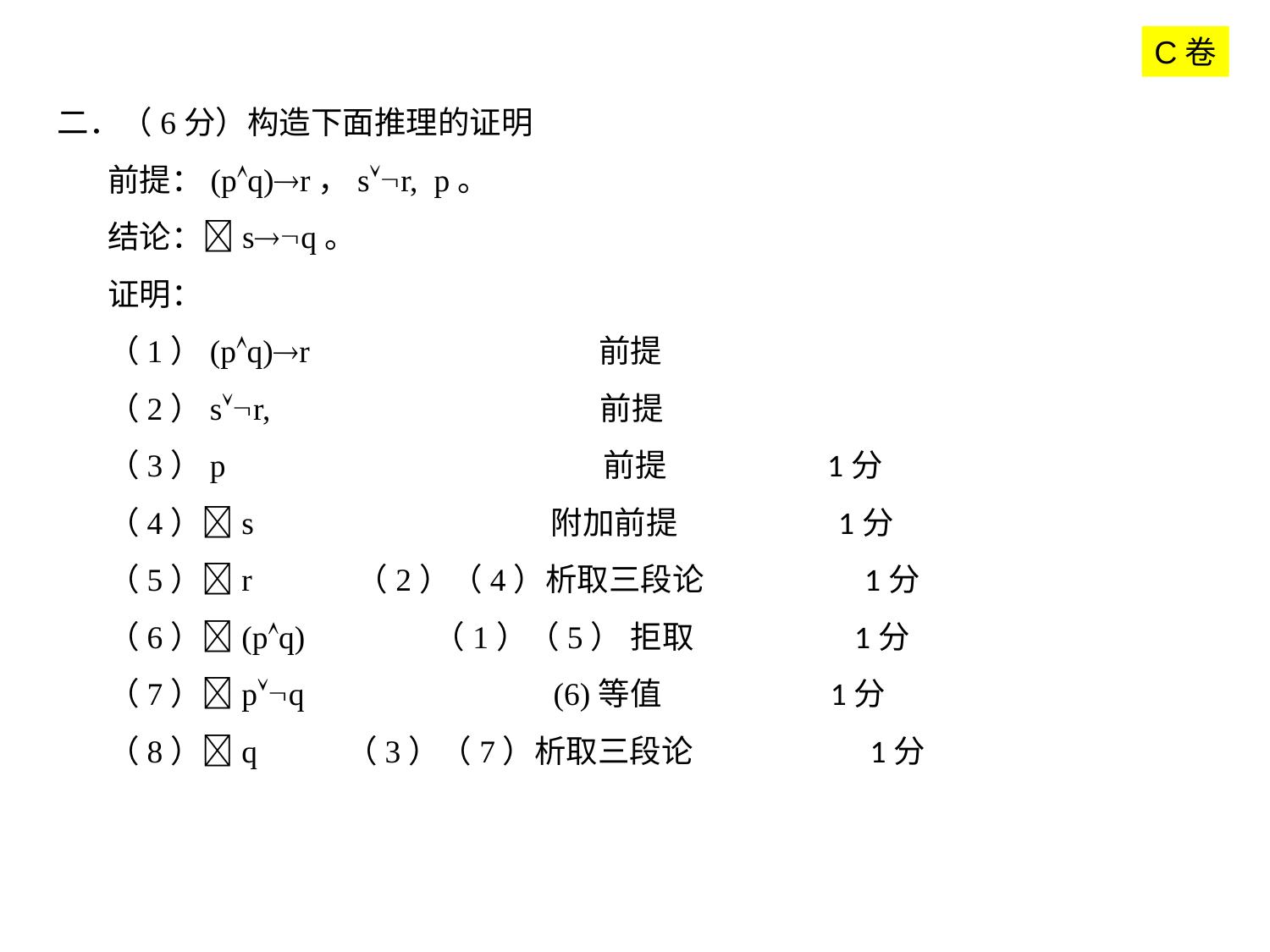

C卷
二．（6分）构造下面推理的证明
前提：(p∧q)→r，s∨¬r,  p。
结论：¬s→¬q。
证明：
（1）(p∧q)→r                                   前提
（2）s∨¬r,                                        前提
（3）p                                              前提                   1分
（4）¬s                                    附加前提                   1分
（5）¬r            （2）（4）析取三段论                   1分
（6）¬(p∧q)               （1）（5） 拒取                   1分
（7）¬p∨¬q                               (6)等值                    1分
（8）¬q          （3）（7）析取三段论                     1分